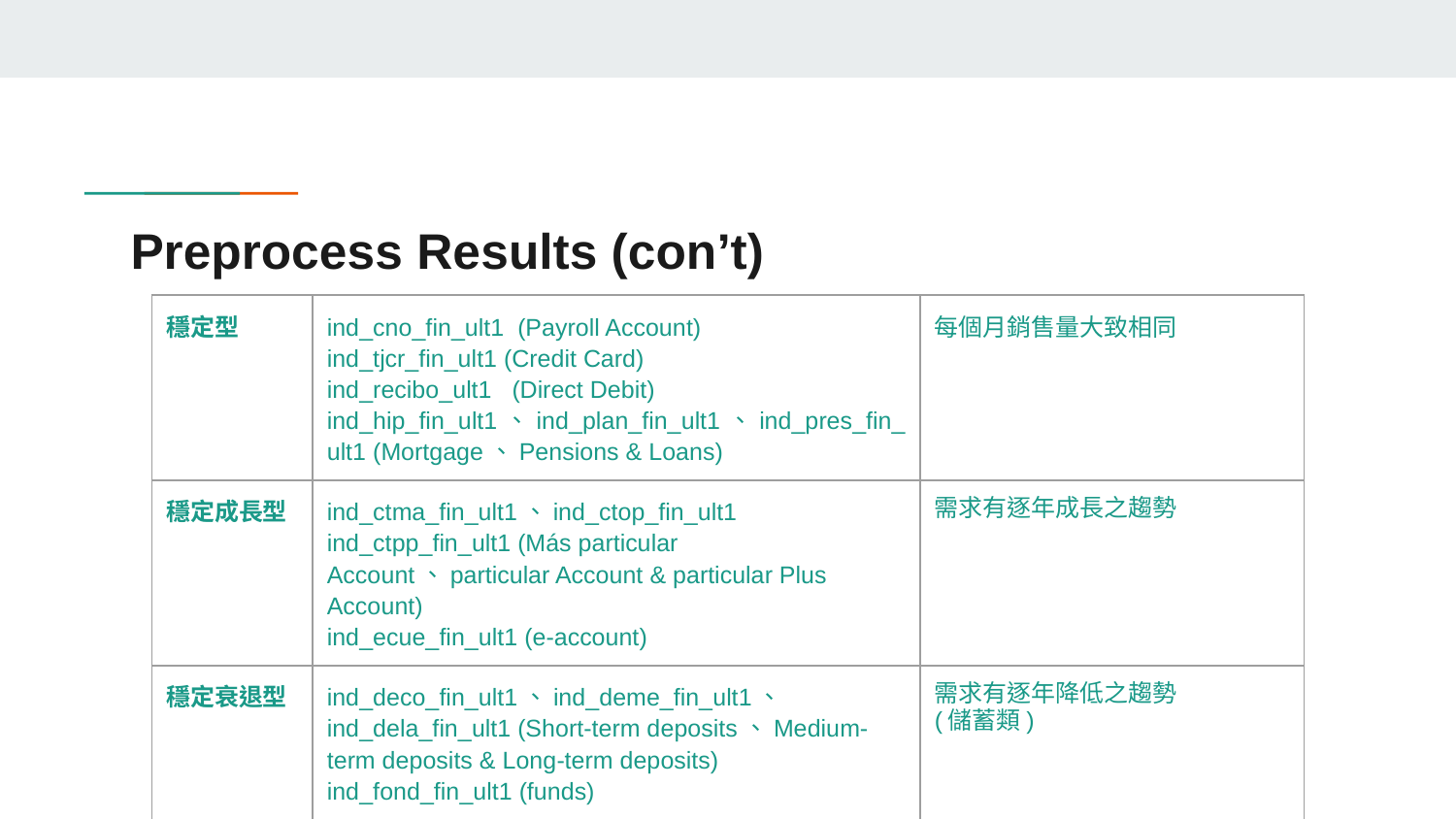

# Preprocess Results (con’t)
| 穩定型 | ind\_cno\_fin\_ult1 (Payroll Account) ind\_tjcr\_fin\_ult1 (Credit Card) ind\_recibo\_ult1 (Direct Debit) ind\_hip\_fin\_ult1、ind\_plan\_fin\_ult1、ind\_pres\_fin\_ult1 (Mortgage、Pensions & Loans) | 每個月銷售量大致相同 |
| --- | --- | --- |
| 穩定成長型 | ind\_ctma\_fin\_ult1、ind\_ctop\_fin\_ult1 ind\_ctpp\_fin\_ult1 (Más particular Account、particular Account & particular Plus Account) ind\_ecue\_fin\_ult1 (e-account) | 需求有逐年成長之趨勢 |
| 穩定衰退型 | ind\_deco\_fin\_ult1、ind\_deme\_fin\_ult1、 ind\_dela\_fin\_ult1 (Short-term deposits、Medium-term deposits & Long-term deposits) ind\_fond\_fin\_ult1 (funds) | 需求有逐年降低之趨勢 (儲蓄類) |